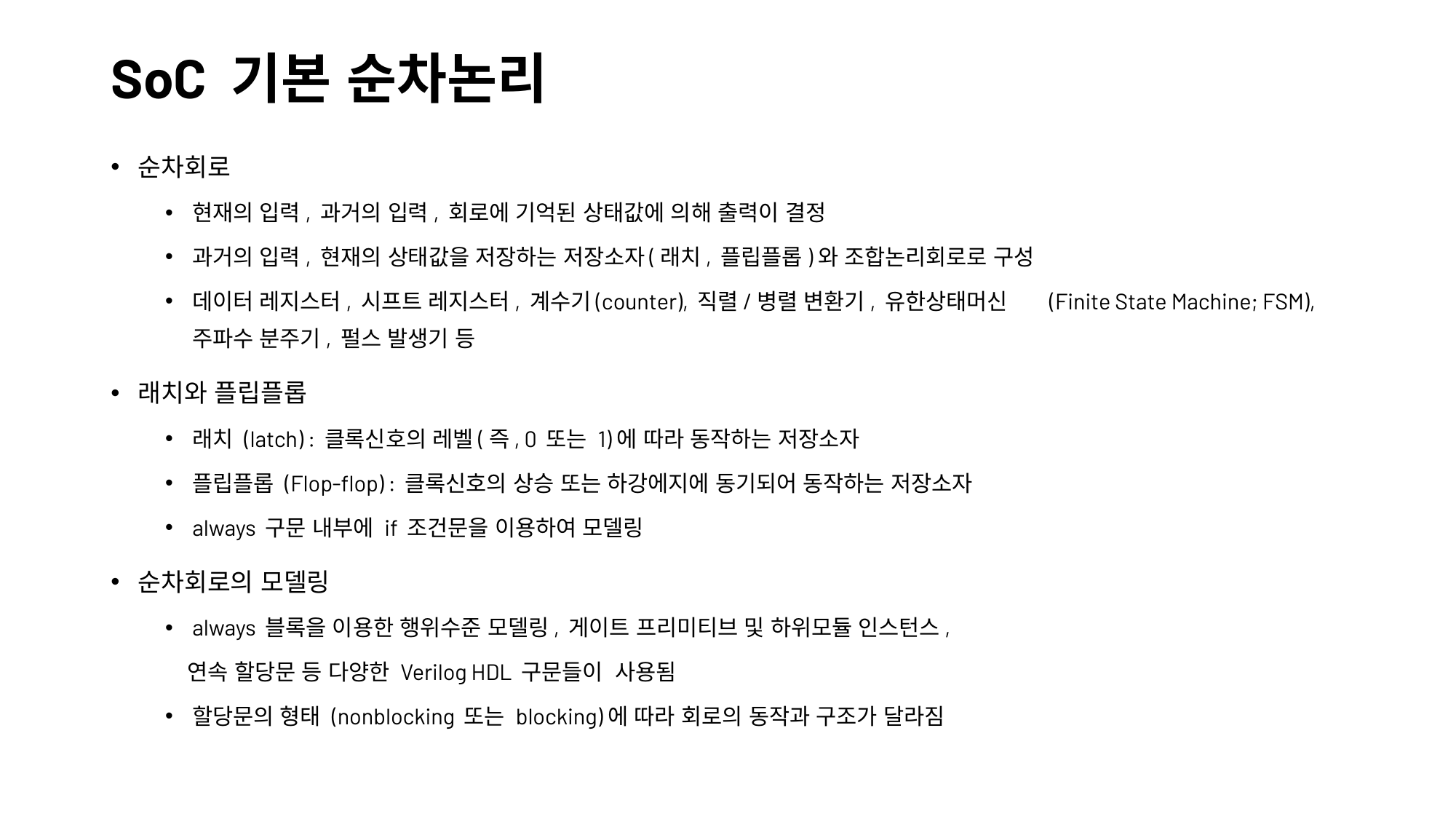

# SoC 기본 순차논리
순차회로
현재의 입력, 과거의 입력, 회로에 기억된 상태값에 의해 출력이 결정
과거의 입력, 현재의 상태값을 저장하는 저장소자(래치, 플립플롭)와 조합논리회로로 구성
데이터 레지스터, 시프트 레지스터, 계수기(counter), 직렬/병렬 변환기, 유한상태머신      (Finite State Machine; FSM), 주파수 분주기, 펄스 발생기 등
래치와 플립플롭
래치 (latch) : 클록신호의 레벨(즉, 0 또는 1)에 따라 동작하는 저장소자
플립플롭 (Flop-flop) : 클록신호의 상승 또는 하강에지에 동기되어 동작하는 저장소자
always 구문 내부에 if 조건문을 이용하여 모델링
순차회로의 모델링
always 블록을 이용한 행위수준 모델링, 게이트 프리미티브 및 하위모듈 인스턴스,
     연속 할당문 등 다양한 Verilog HDL 구문들이  사용됨
할당문의 형태 (nonblocking 또는 blocking)에 따라 회로의 동작과 구조가 달라짐